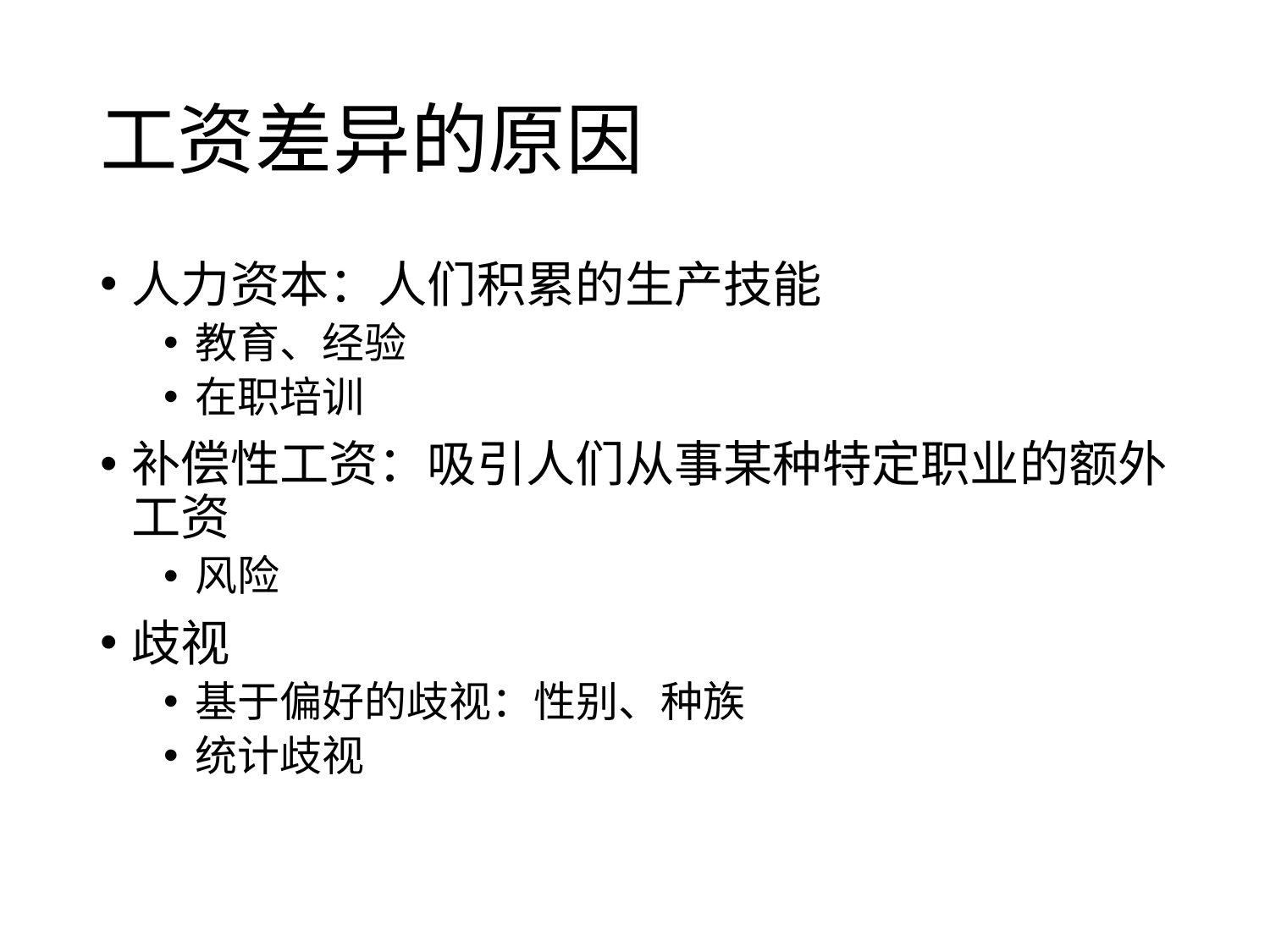

# 工资差异的原因
人力资本：人们积累的生产技能
教育、经验
在职培训
补偿性工资：吸引人们从事某种特定职业的额外工资
风险
歧视
基于偏好的歧视：性别、种族
统计歧视